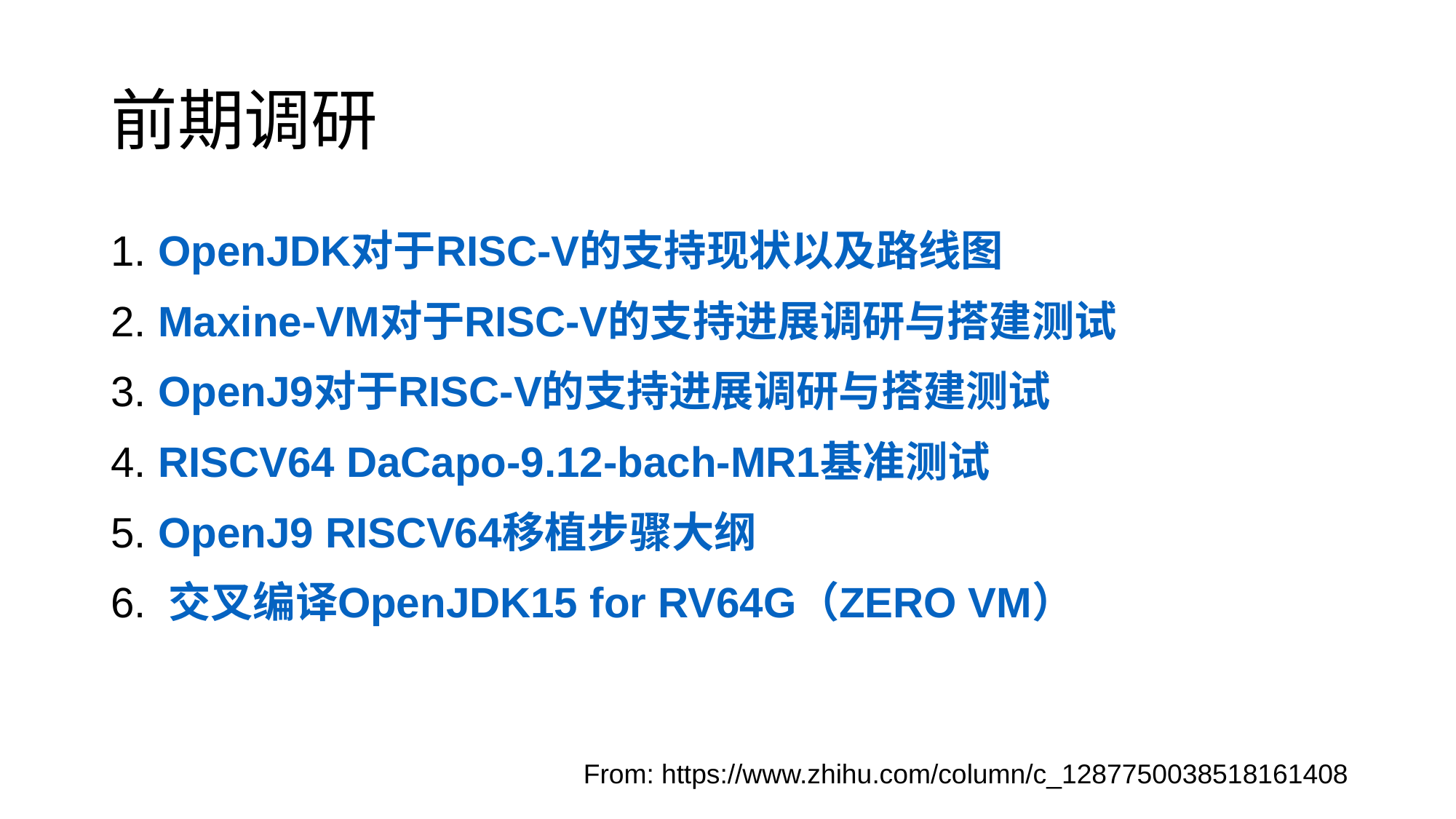

# 前期调研
1. OpenJDK对于RISC-V的支持现状以及路线图
2. Maxine-VM对于RISC-V的支持进展调研与搭建测试
3. OpenJ9对于RISC-V的支持进展调研与搭建测试
4. RISCV64 DaCapo-9.12-bach-MR1基准测试
5. OpenJ9 RISCV64移植步骤大纲
6. 交叉编译OpenJDK15 for RV64G（ZERO VM）

From: https://www.zhihu.com/column/c_1287750038518161408